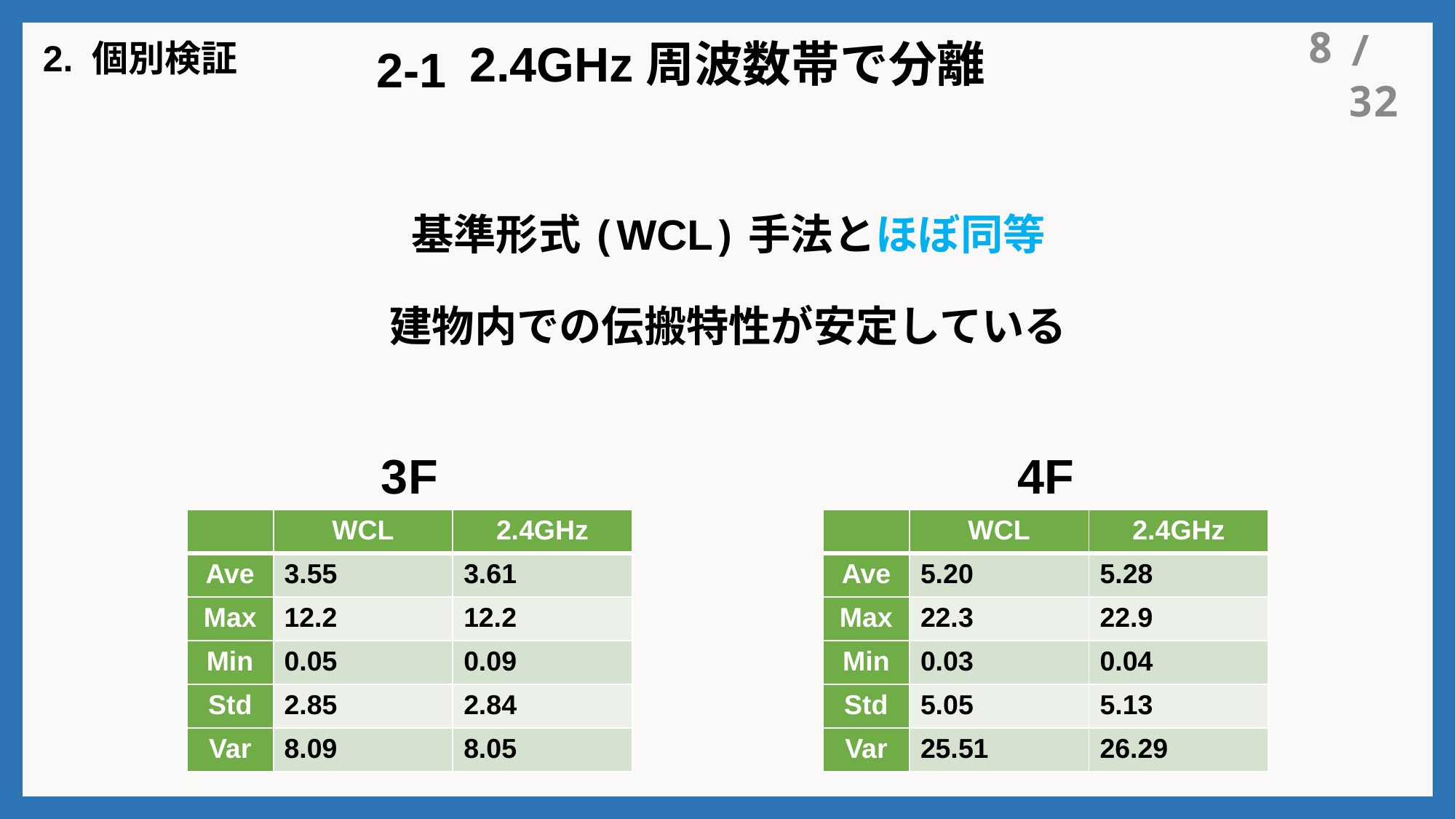

8
2-1
2.4GHz周波数帯で分離
2. 個別検証
基準形式(WCL)手法とほぼ同等

建物内での伝搬特性が安定している
3F
4F
|  | WCL | 2.4GHz |
| --- | --- | --- |
| Ave | 3.55 | 3.61 |
| Max | 12.2 | 12.2 |
| Min | 0.05 | 0.09 |
| Std | 2.85 | 2.84 |
| Var | 8.09 | 8.05 |
|  | WCL | 2.4GHz |
| --- | --- | --- |
| Ave | 5.20 | 5.28 |
| Max | 22.3 | 22.9 |
| Min | 0.03 | 0.04 |
| Std | 5.05 | 5.13 |
| Var | 25.51 | 26.29 |